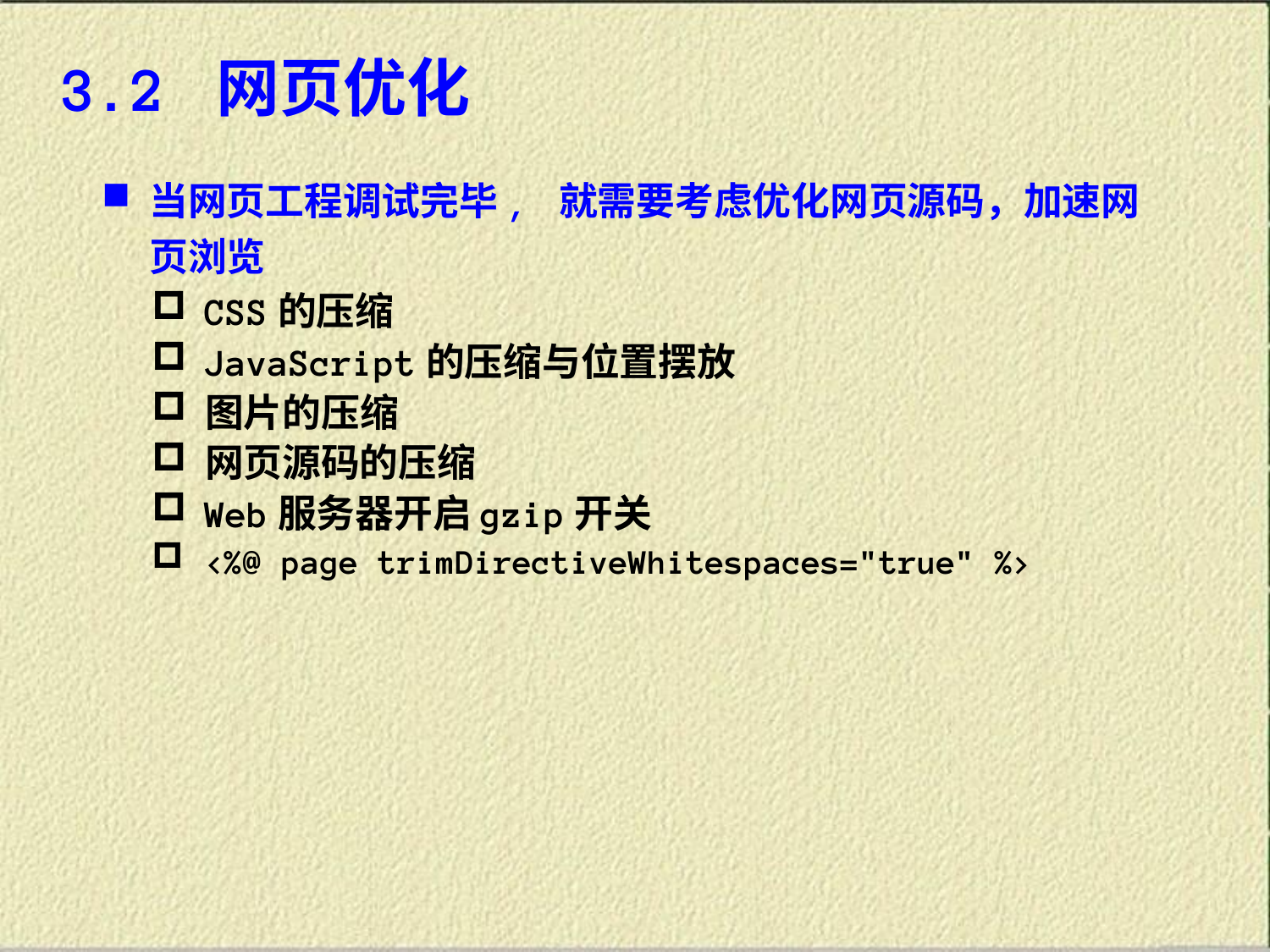

3.2 网页优化
当网页工程调试完毕, 就需要考虑优化网页源码，加速网页浏览
CSS的压缩
JavaScript的压缩与位置摆放
图片的压缩
网页源码的压缩
Web服务器开启gzip开关
<%@ page trimDirectiveWhitespaces="true" %>